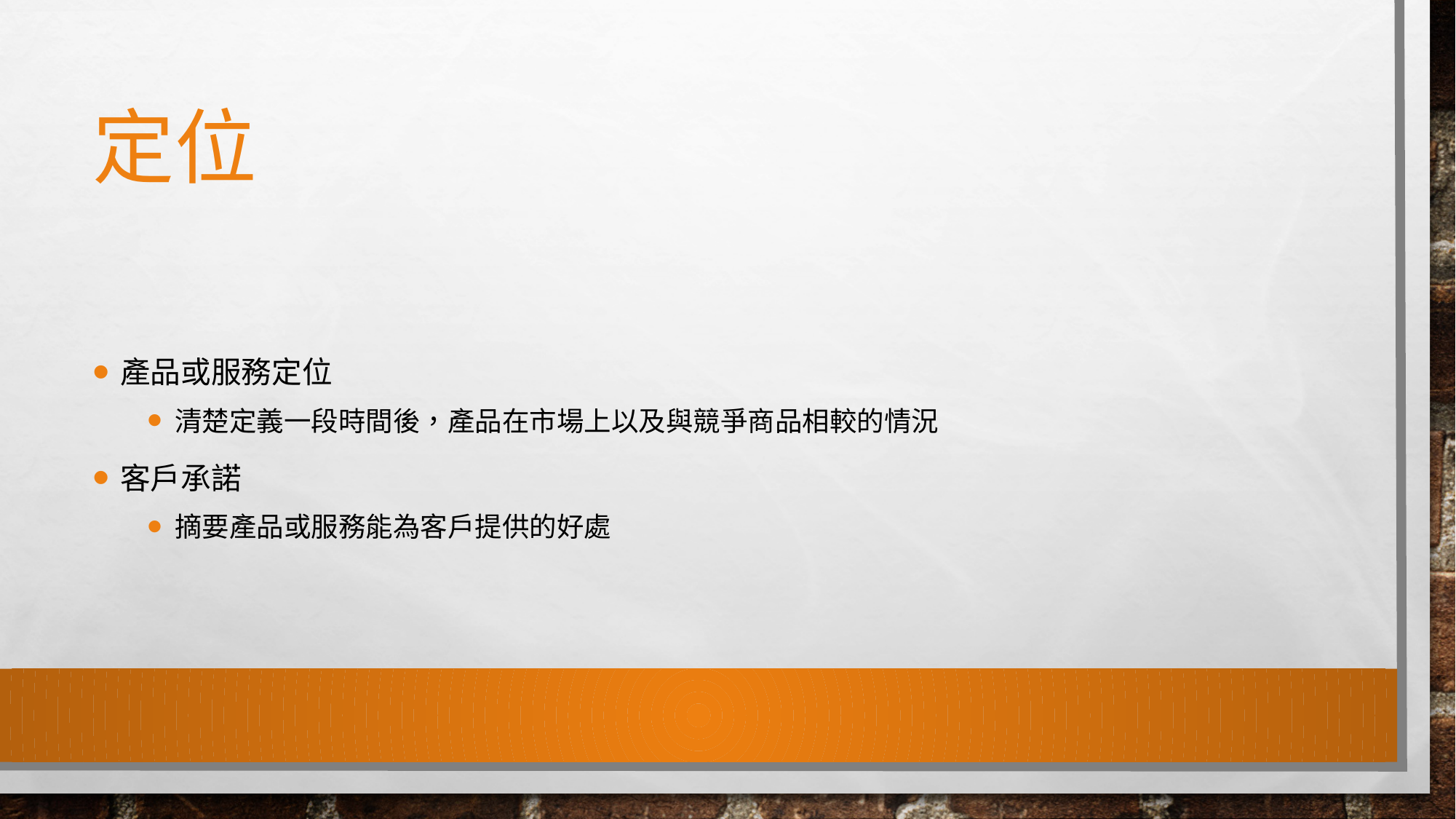

# 定位
產品或服務定位
清楚定義一段時間後，產品在市場上以及與競爭商品相較的情況
客戶承諾
摘要產品或服務能為客戶提供的好處